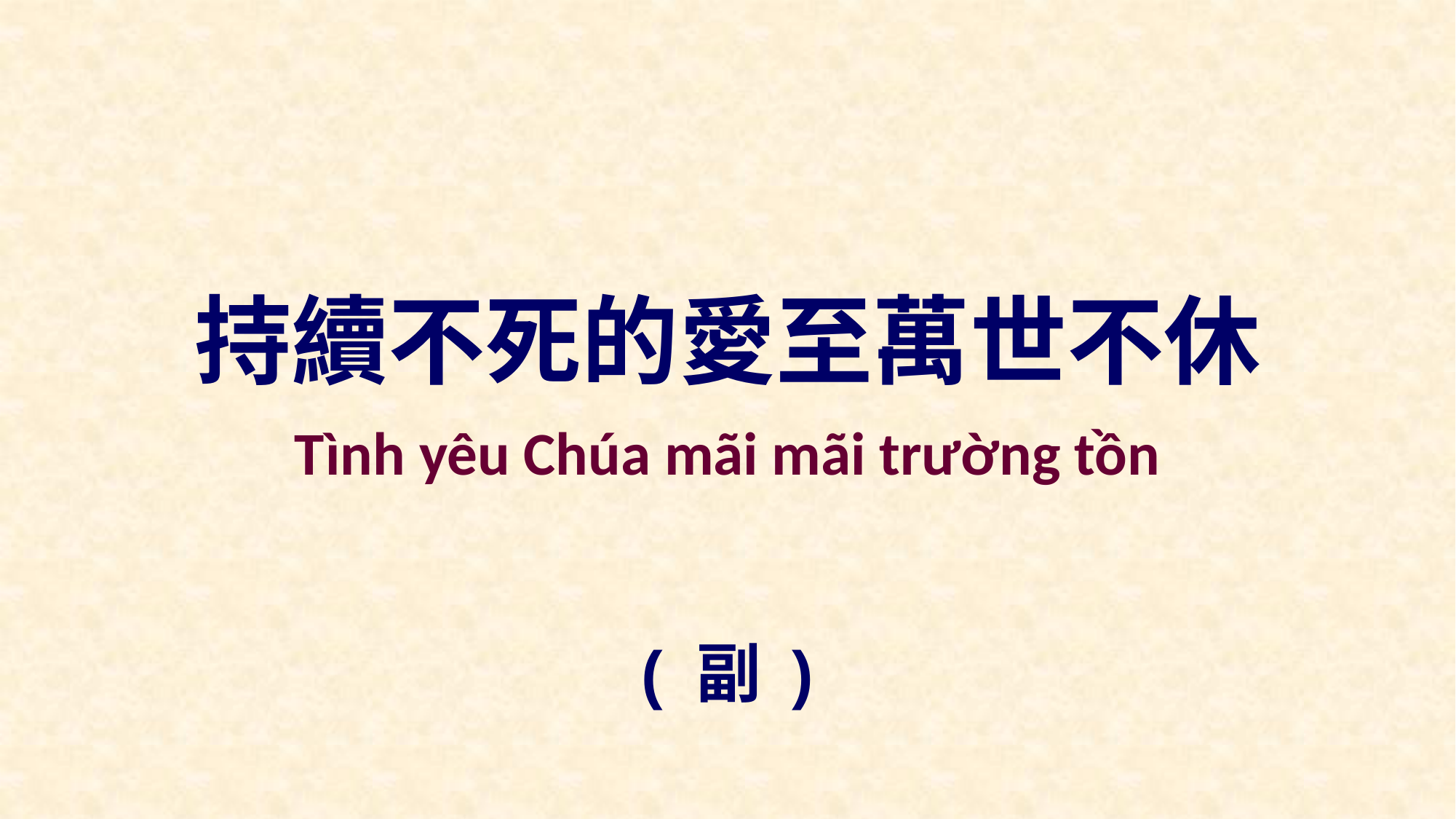

持續不死的愛至萬世不休
Tình yêu Chúa mãi mãi trường tồn
( 副 )